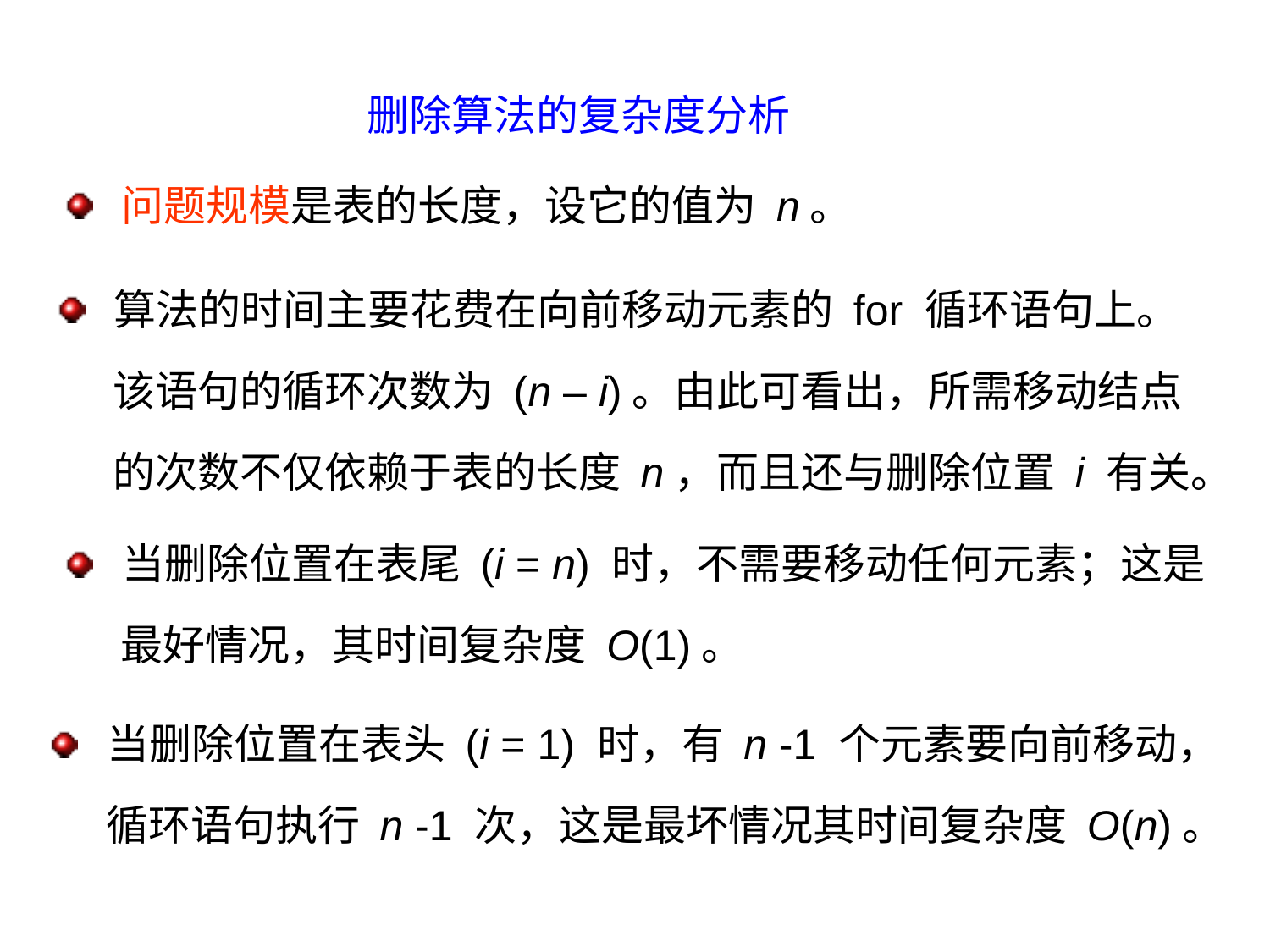

删除算法的复杂度分析
  问题规模是表的长度，设它的值为 n。
  算法的时间主要花费在向前移动元素的 for 循环语句上。
     该语句的循环次数为 (n – i)。由此可看出，所需移动结点
     的次数不仅依赖于表的长度 n，而且还与删除位置 i 有关。
  当删除位置在表尾 (i = n) 时，不需要移动任何元素；这是
     最好情况，其时间复杂度 O(1)。
  当删除位置在表头 (i = 1) 时，有 n -1 个元素要向前移动，
     循环语句执行 n -1 次，这是最坏情况其时间复杂度 O(n)。